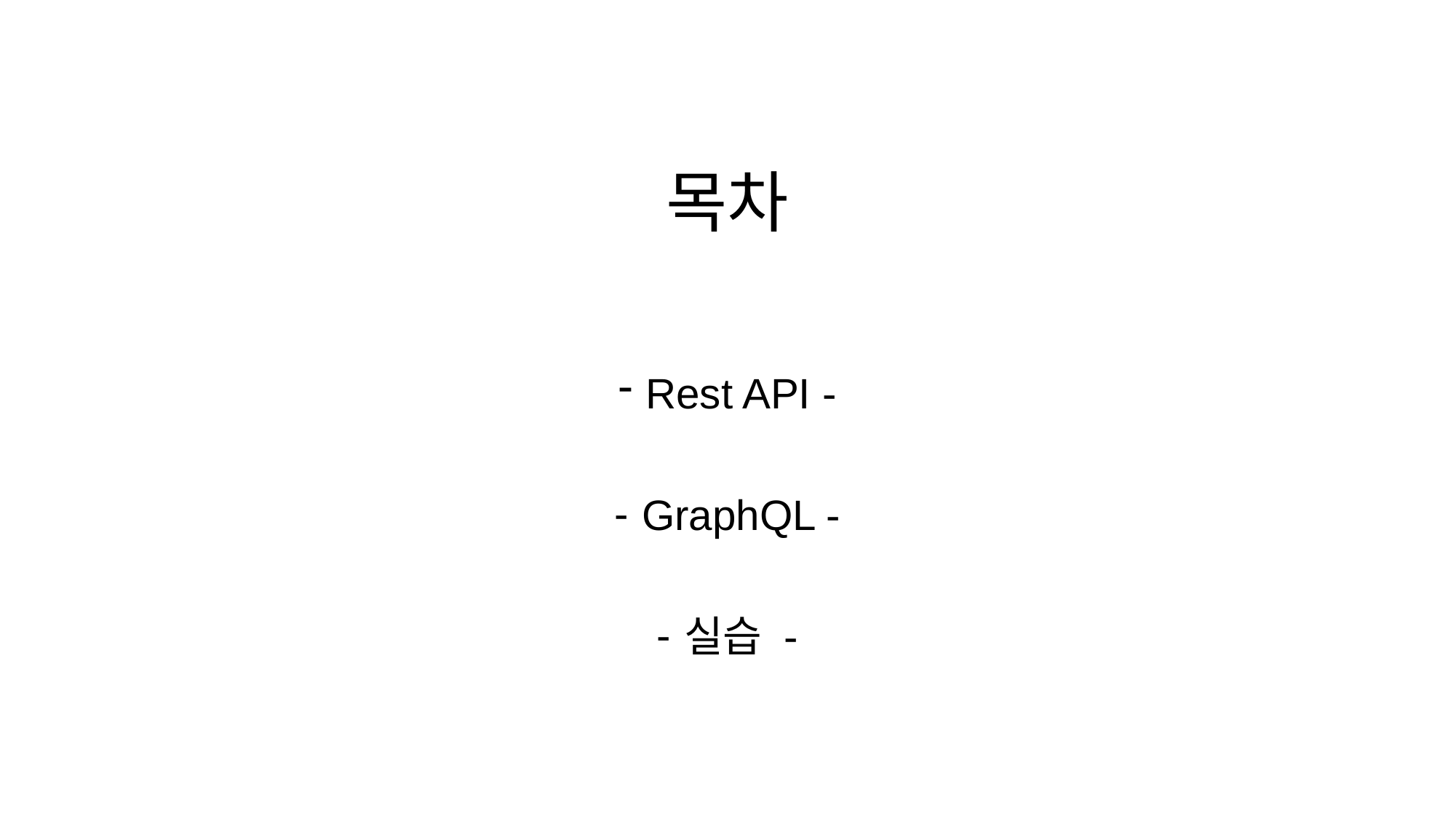

# 목차

Rest API -

GraphQL -

실습 -